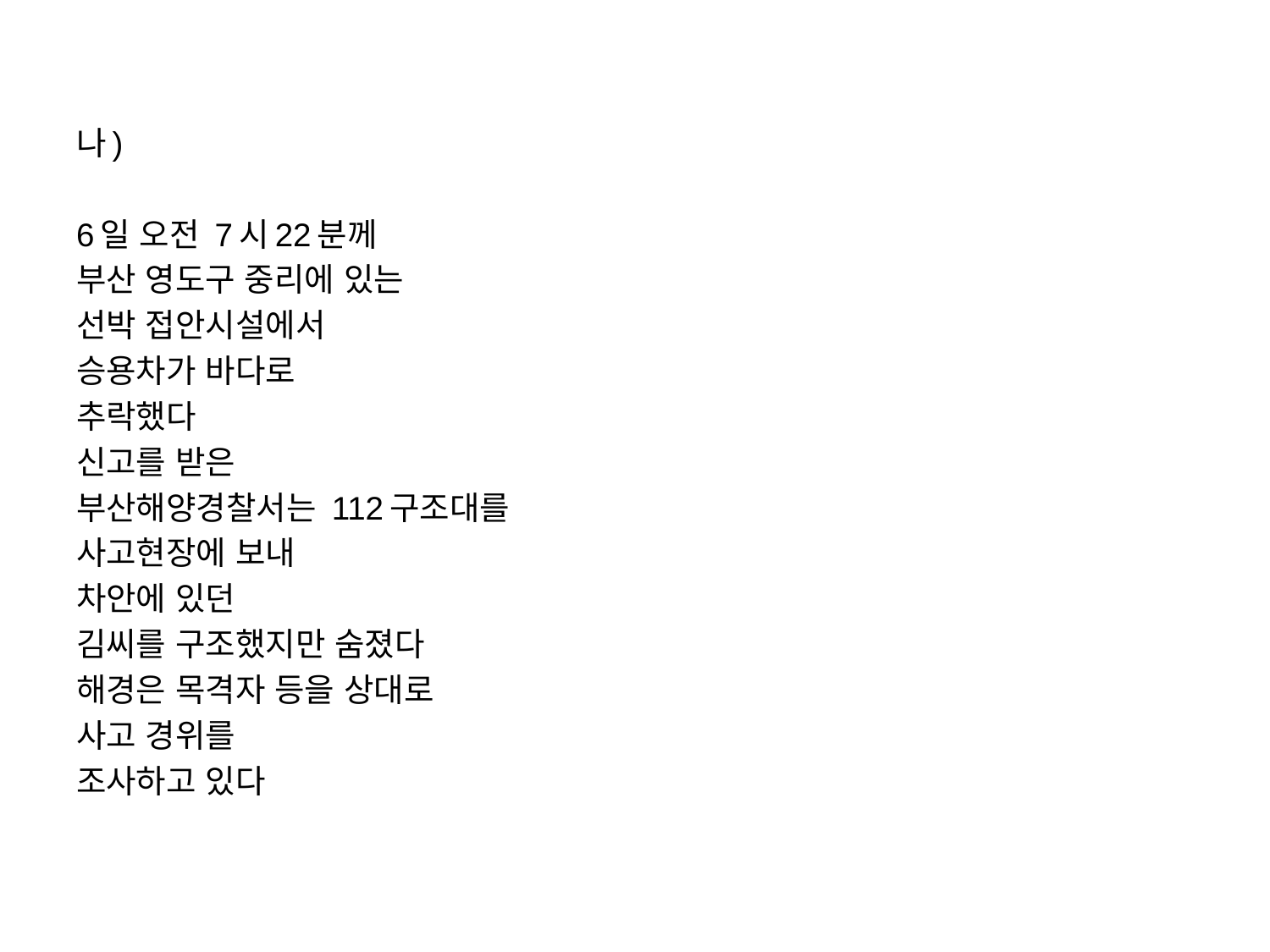

나)

6일 오전 7시22분께
부산 영도구 중리에 있는
선박 접안시설에서
승용차가 바다로
추락했다
신고를 받은
부산해양경찰서는 112구조대를
사고현장에 보내
차안에 있던
김씨를 구조했지만 숨졌다
해경은 목격자 등을 상대로
사고 경위를
조사하고 있다